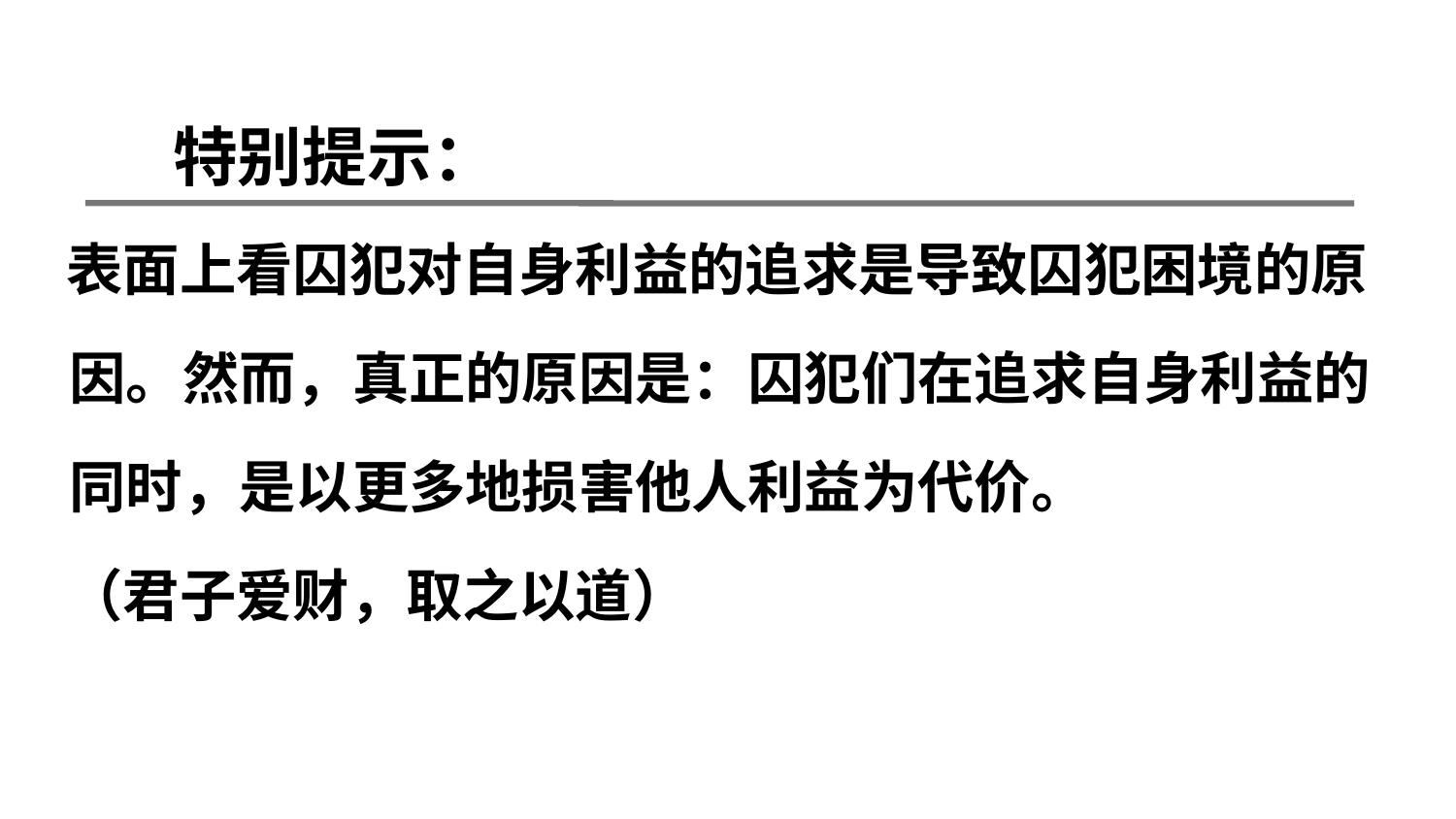

特别提示：
表面上看囚犯对自身利益的追求是导致囚犯困境的原因。然而，真正的原因是：囚犯们在追求自身利益的同时，是以更多地损害他人利益为代价。
（君子爱财，取之以道）